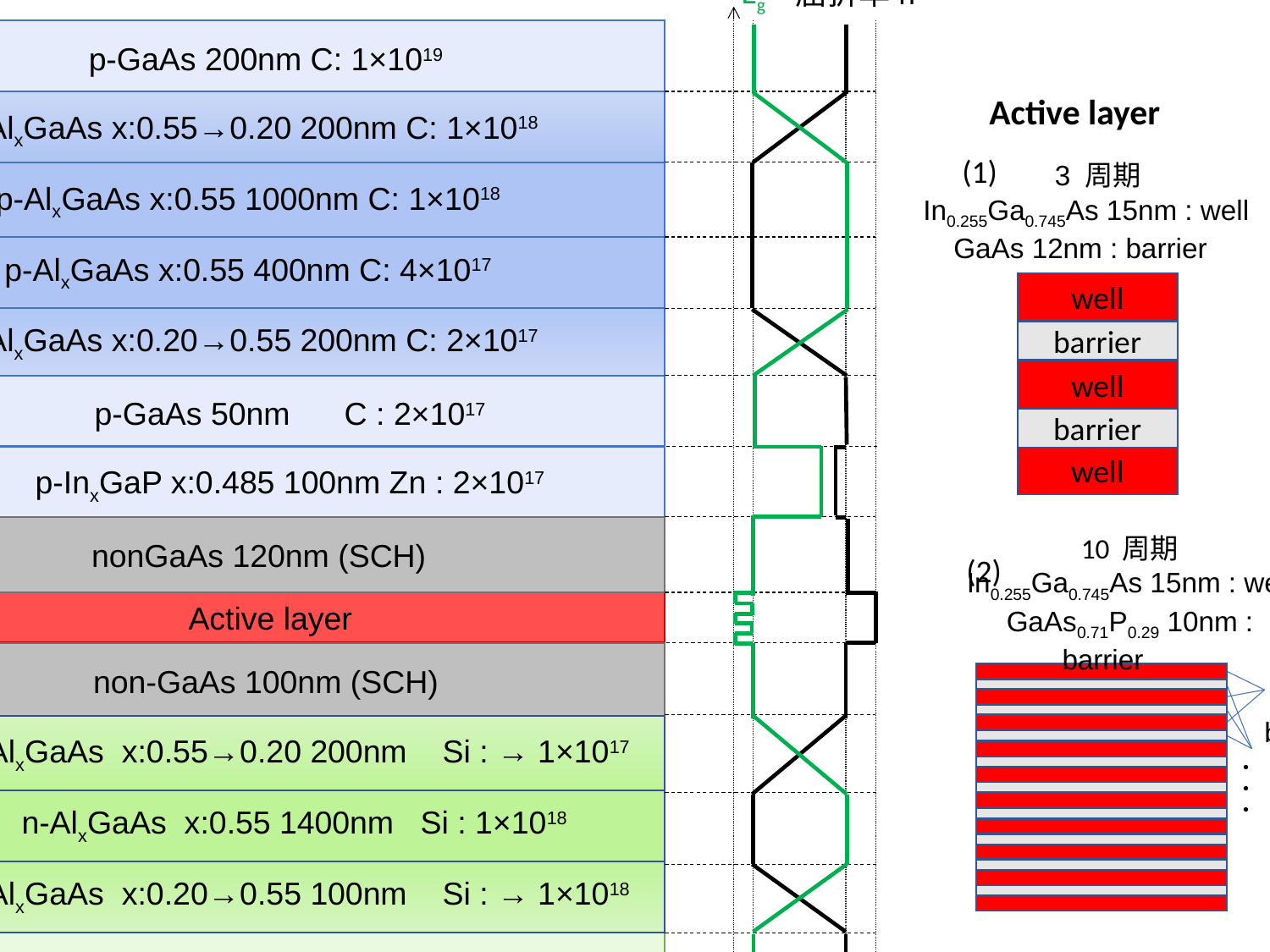

大
小
Eg
屈折率n
p-GaAs 200nm C: 1×1019
3 周期
 In0.255Ga0.745As 15nm : well
GaAs 12nm : barrier
Active layer
p-AlxGaAs x:0.55→0.20 200nm C: 1×1018
(1)
2.0 um
p-AlxGaAs x:0.55 1000nm C: 1×1018
p-AlxGaAs x:0.55 400nm C: 4×1017
well
barrier
well
barrier
well
p-AlxGaAs x:0.20→0.55 200nm C: 2×1017
p-GaAs 50nm　 C : 2×1017
p-InxGaP x:0.485 100nm Zn : 2×1017
  nonGaAs 120nm (SCH)
(2)
10 周期
In0.255Ga0.745As 15nm : well
GaAs0.71P0.29 10nm : barrier
Active layer
non-GaAs 100nm (SCH)

・・・

well
barrier
 n-AlxGaAs  x:0.55→0.20 200nm    Si : → 1×1017
・・・
 n-AlxGaAs  x:0.55 1400nm   Si : 1×1018
 n-AlxGaAs  x:0.20→0.55 100nm    Si : → 1×1018
 n-GaAs 200nm  Si :1-2×1018(Buffer)
  n-GaAs　(Substrate)